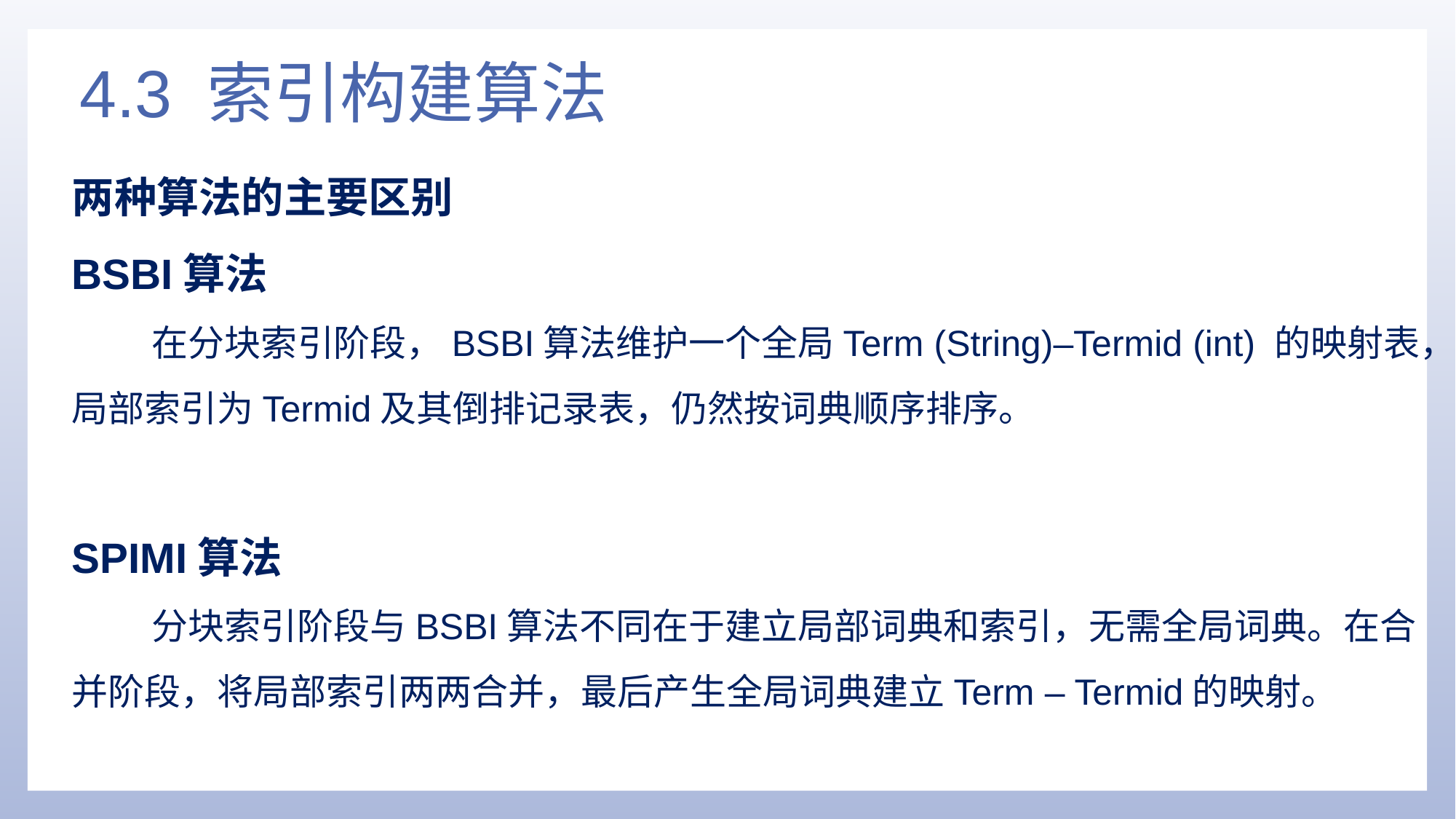

# 4.3 索引构建算法
两种算法的主要区别
BSBI算法
在分块索引阶段，BSBI算法维护一个全局Term (String)–Termid (int) 的映射表，局部索引为Termid及其倒排记录表，仍然按词典顺序排序。

SPIMI算法
分块索引阶段与BSBI算法不同在于建立局部词典和索引，无需全局词典。在合并阶段，将局部索引两两合并，最后产生全局词典建立Term – Termid的映射。